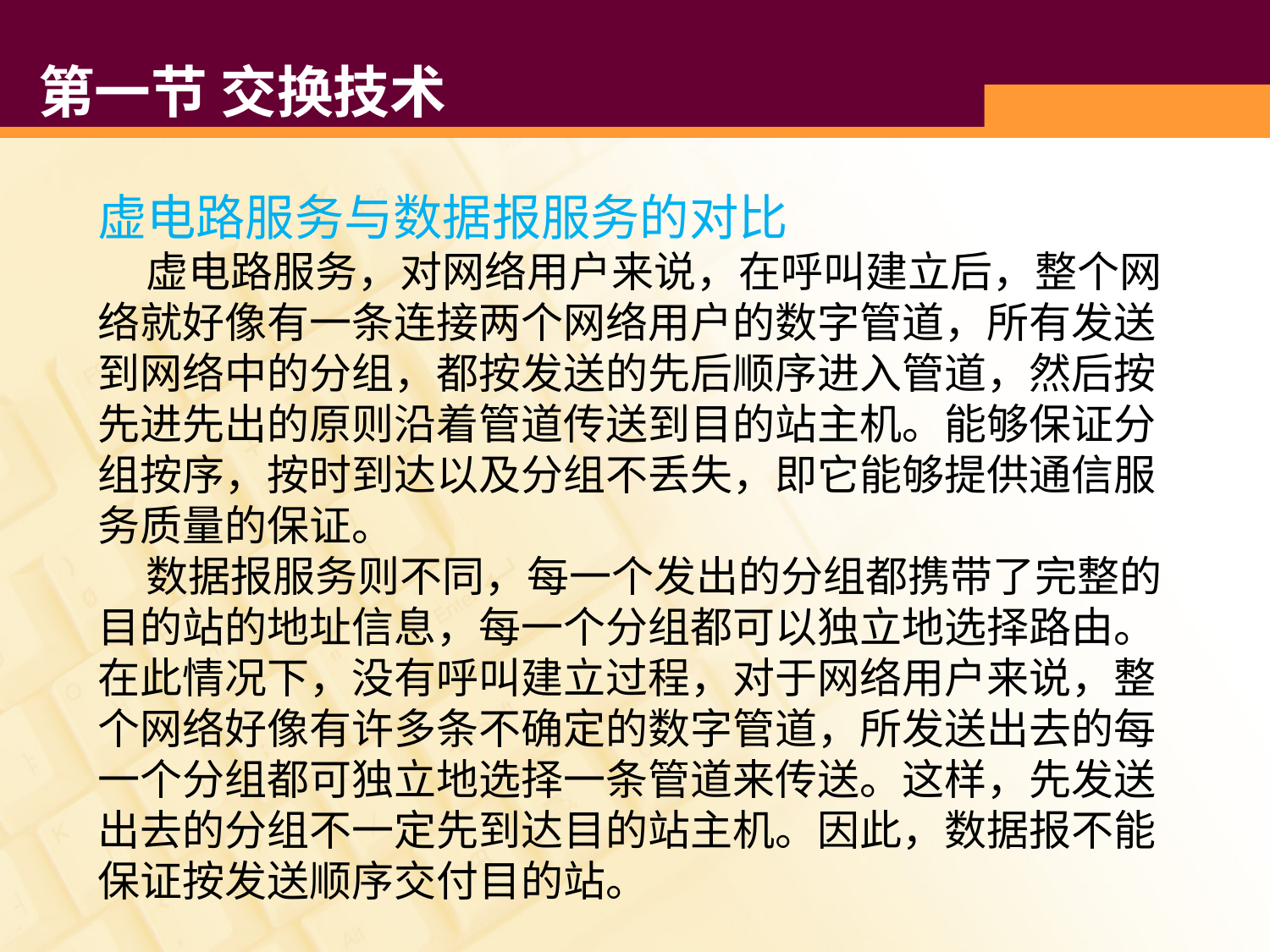

# 第一节 交换技术
虚电路服务与数据报服务的对比
    虚电路服务，对网络用户来说，在呼叫建立后，整个网络就好像有一条连接两个网络用户的数字管道，所有发送到网络中的分组，都按发送的先后顺序进入管道，然后按先进先出的原则沿着管道传送到目的站主机。能够保证分组按序，按时到达以及分组不丢失，即它能够提供通信服务质量的保证。
    数据报服务则不同，每一个发出的分组都携带了完整的目的站的地址信息，每一个分组都可以独立地选择路由。在此情况下，没有呼叫建立过程，对于网络用户来说，整个网络好像有许多条不确定的数字管道，所发送出去的每一个分组都可独立地选择一条管道来传送。这样，先发送出去的分组不一定先到达目的站主机。因此，数据报不能保证按发送顺序交付目的站。